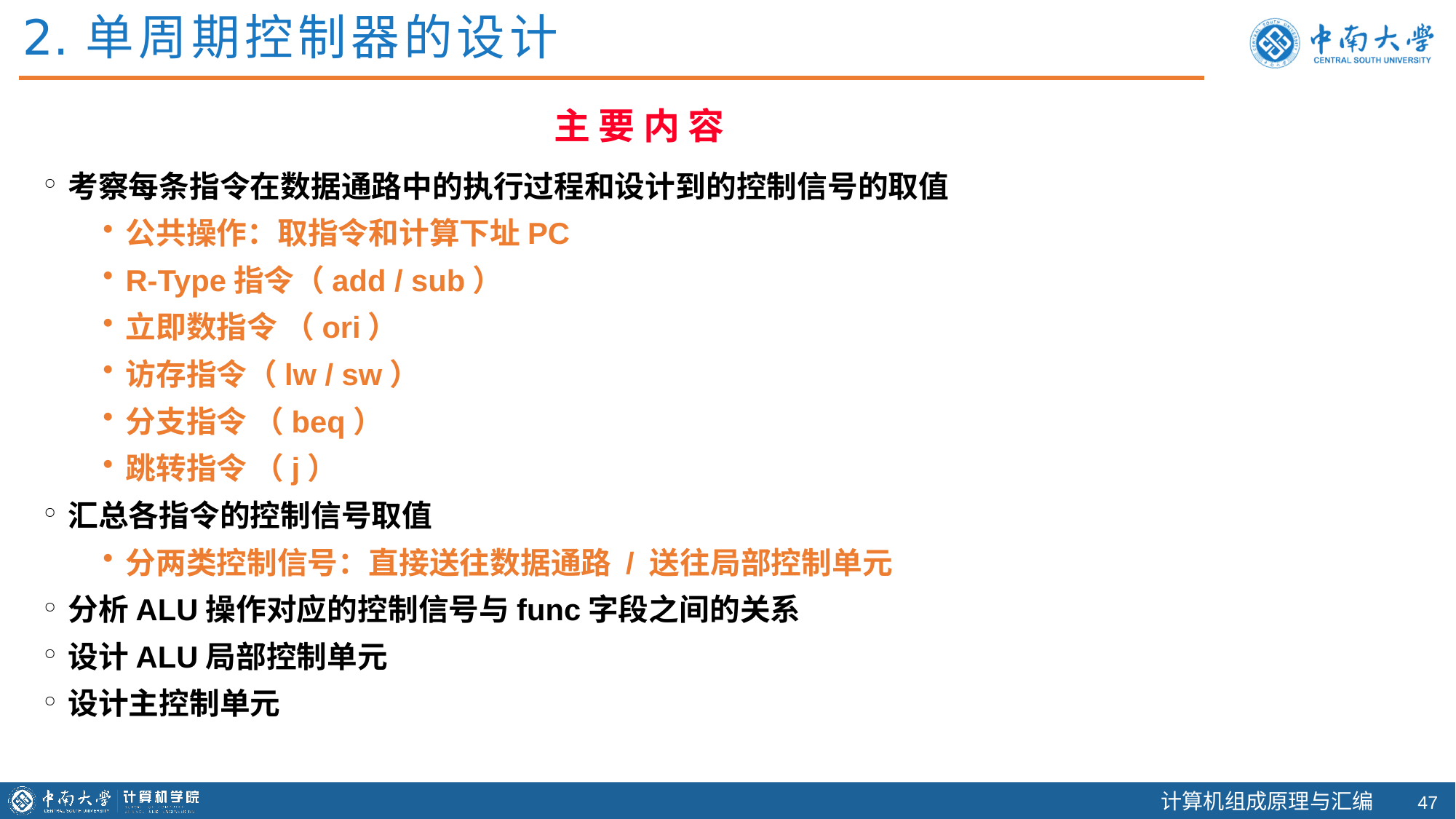

2.单周期控制器的设计
主 要 内 容
考察每条指令在数据通路中的执行过程和设计到的控制信号的取值
公共操作：取指令和计算下址PC
R-Type指令（add / sub）
立即数指令 （ori）
访存指令（lw / sw）
分支指令 （beq）
跳转指令 （j）
汇总各指令的控制信号取值
分两类控制信号：直接送往数据通路 / 送往局部控制单元
分析ALU操作对应的控制信号与func字段之间的关系
设计ALU局部控制单元
设计主控制单元

47